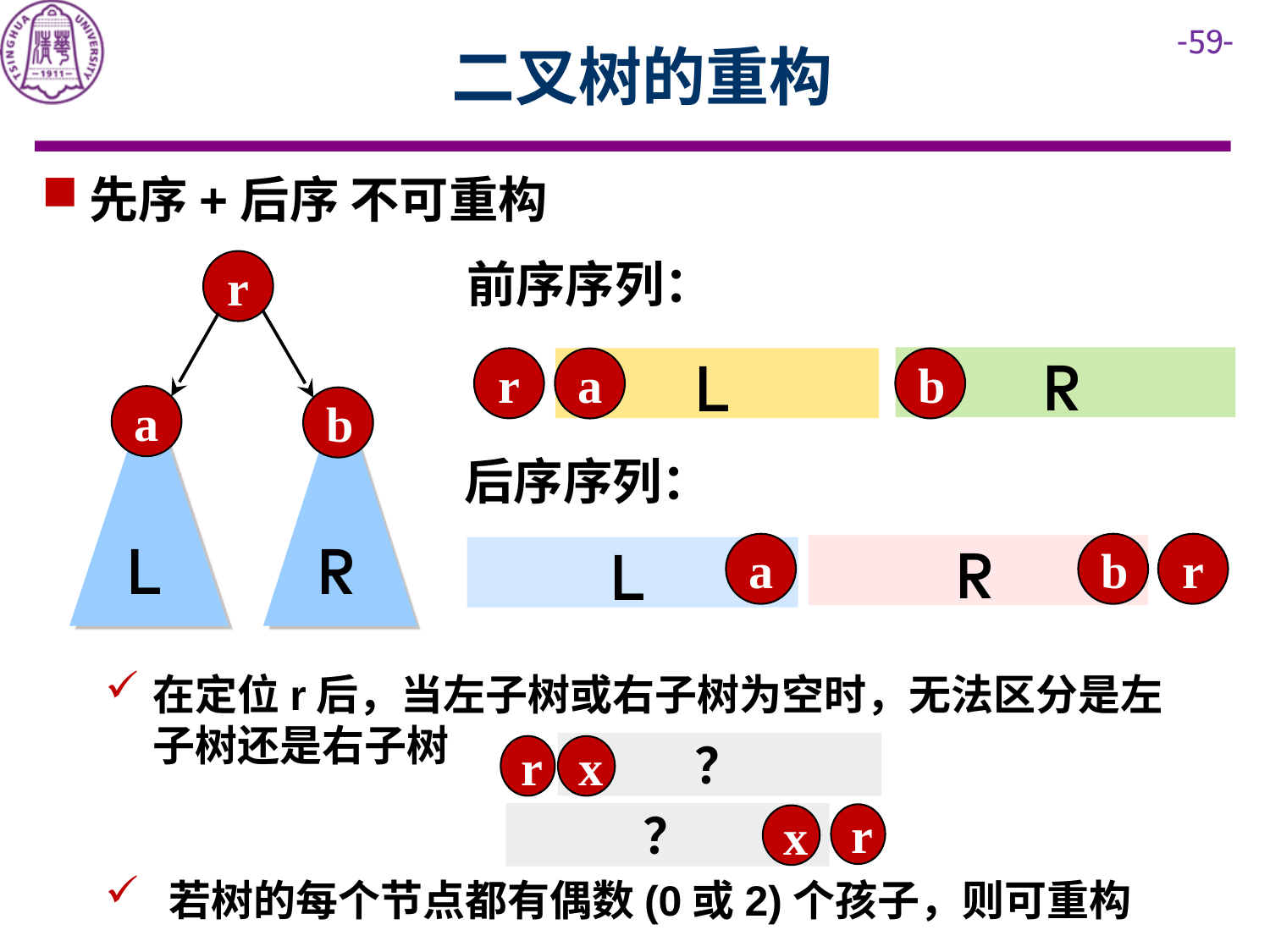

# 二叉树的重构
先序+后序 不可重构

在定位r后，当左子树或右子树为空时，无法区分是左子树还是右子树

若树的每个节点都有偶数(0或2)个孩子，则可重构
前序序列：
r
R
L
r
b
a
L
a
R
b
后序序列：
a
b
r
R
L
？
r
x
？
r
x